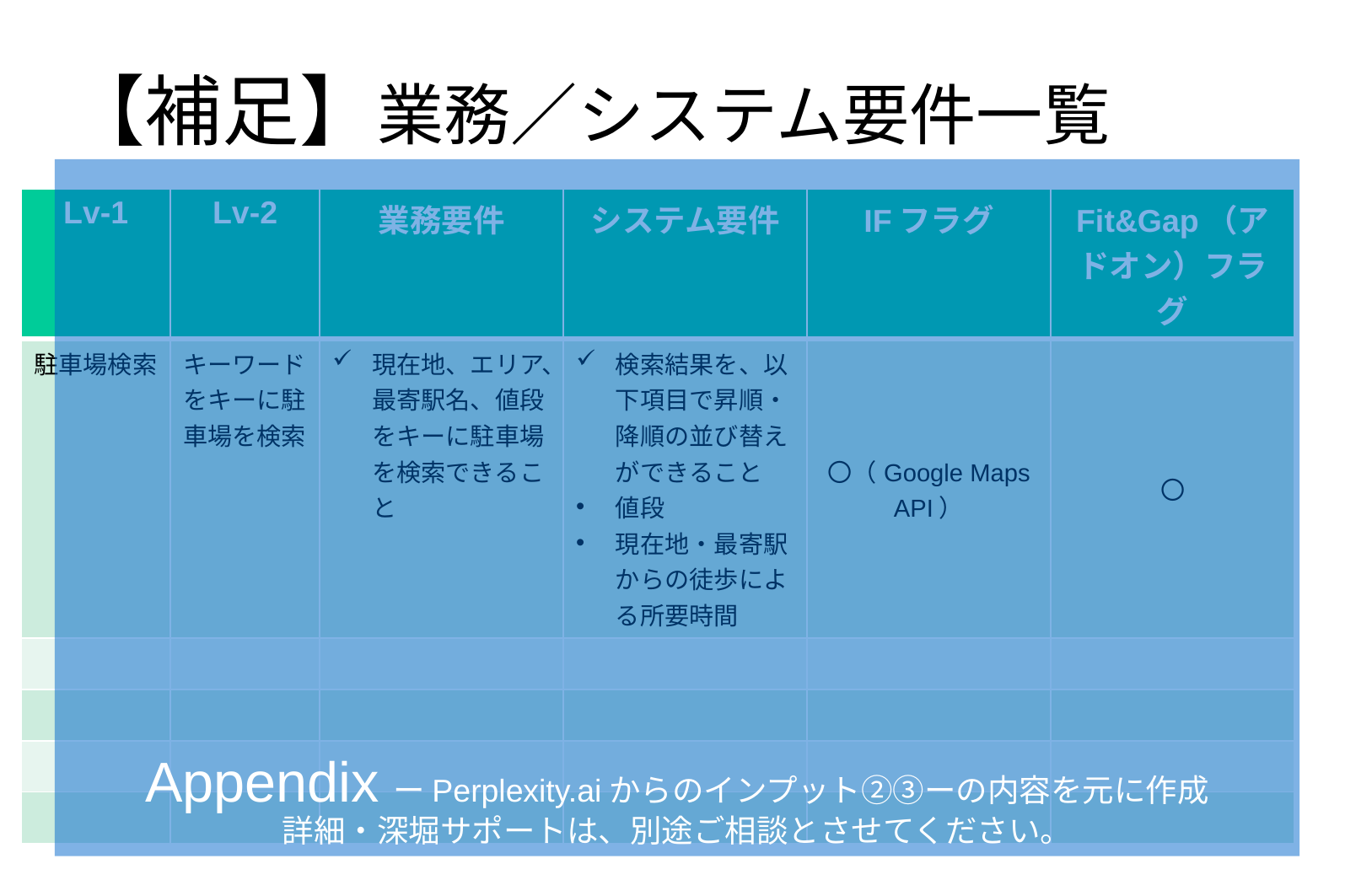

# 【補足】業務／システム要件一覧
AppendixーPerplexity.aiからのインプット➁③ーの内容を元に作成
詳細・深堀サポートは、別途ご相談とさせてください。
| Lv-1 | Lv-2 | 業務要件 | システム要件 | IFフラグ | Fit&Gap（アドオン）フラグ |
| --- | --- | --- | --- | --- | --- |
| 駐車場検索 | キーワードをキーに駐車場を検索 | 現在地、エリア、最寄駅名、値段をキーに駐車場を検索できること | 検索結果を、以下項目で昇順・降順の並び替えができること 値段 現在地・最寄駅からの徒歩による所要時間 | 〇（Google Maps API） | 〇 |
|  |  |  |  |  |  |
|  |  |  |  |  |  |
|  |  |  |  |  |  |
|  |  |  |  |  |  |